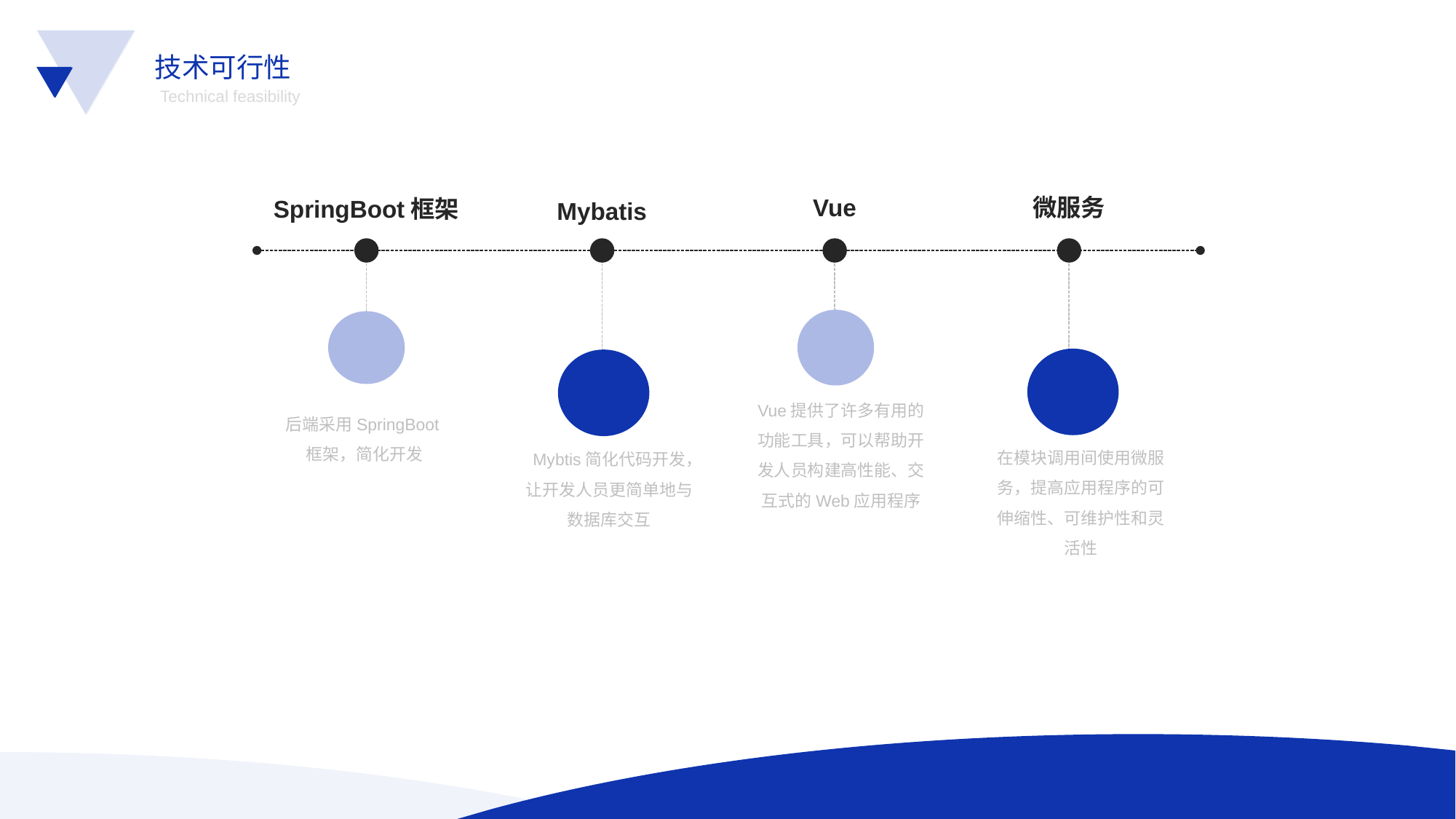

技术可行性
Technical feasibility
Vue
微服务
SpringBoot框架
Mybatis

输入
标题
输入
标题
Vue提供了许多有用的功能工具，可以帮助开发人员构建高性能、交互式的Web应用程序
后端采用SpringBoot框架，简化开发
在模块调用间使用微服务，提高应用程序的可伸缩性、可维护性和灵活性
Mybtis简化代码开发，让开发人员更简单地与数据库交互